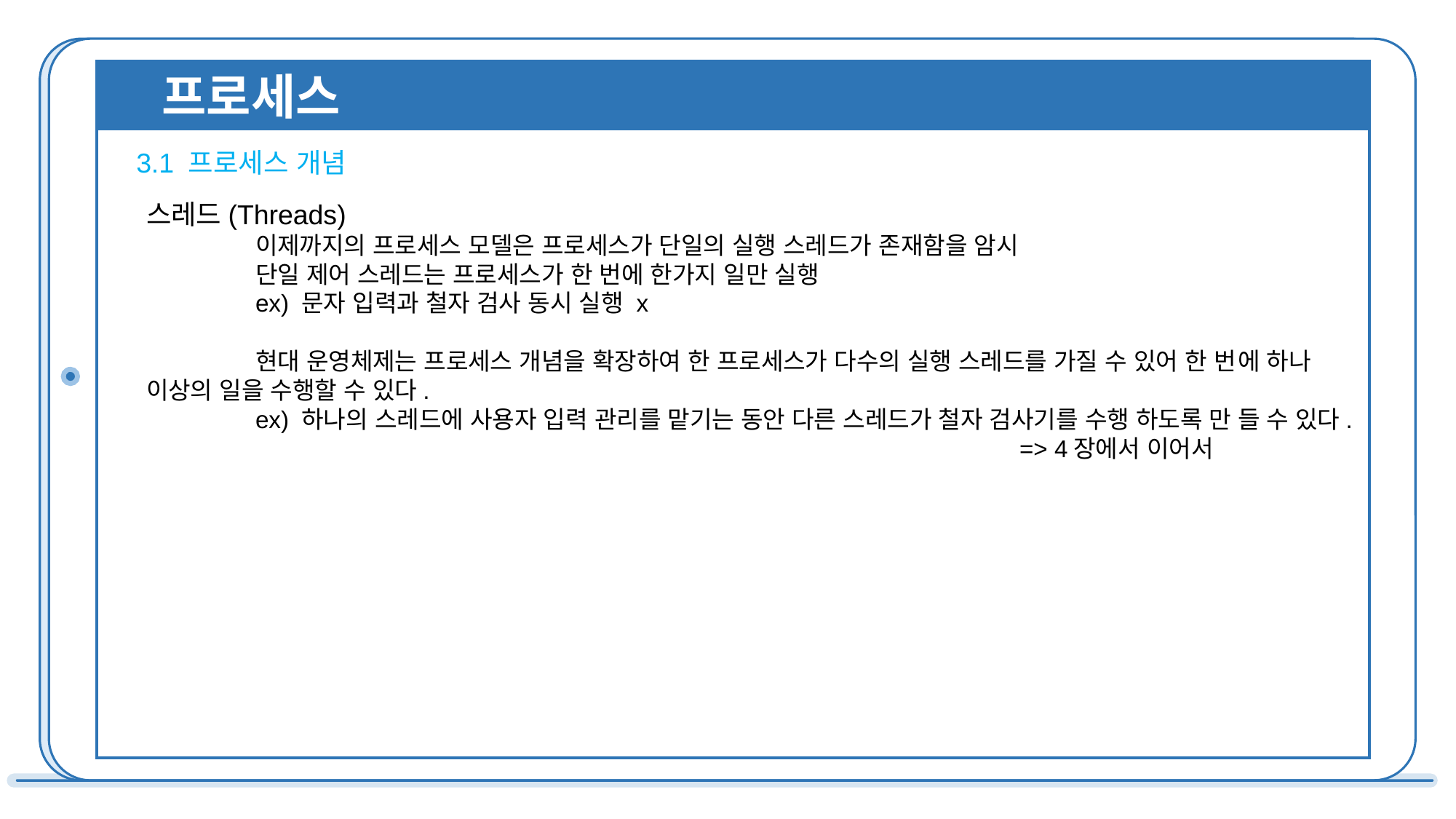

프로세스

3.1 프로세스 개념
스레드(Threads)
	이제까지의 프로세스 모델은 프로세스가 단일의 실행 스레드가 존재함을 암시
	단일 제어 스레드는 프로세스가 한 번에 한가지 일만 실행
 	ex) 문자 입력과 철자 검사 동시 실행 x

	현대 운영체제는 프로세스 개념을 확장하여 한 프로세스가 다수의 실행 스레드를 가질 수 있어 한 번	에 하나 이상의 일을 수행할 수 있다.
	ex) 하나의 스레드에 사용자 입력 관리를 맡기는 동안 다른 스레드가 철자 검사기를 수행 하도록 만	들 수 있다.
								=> 4장에서 이어서